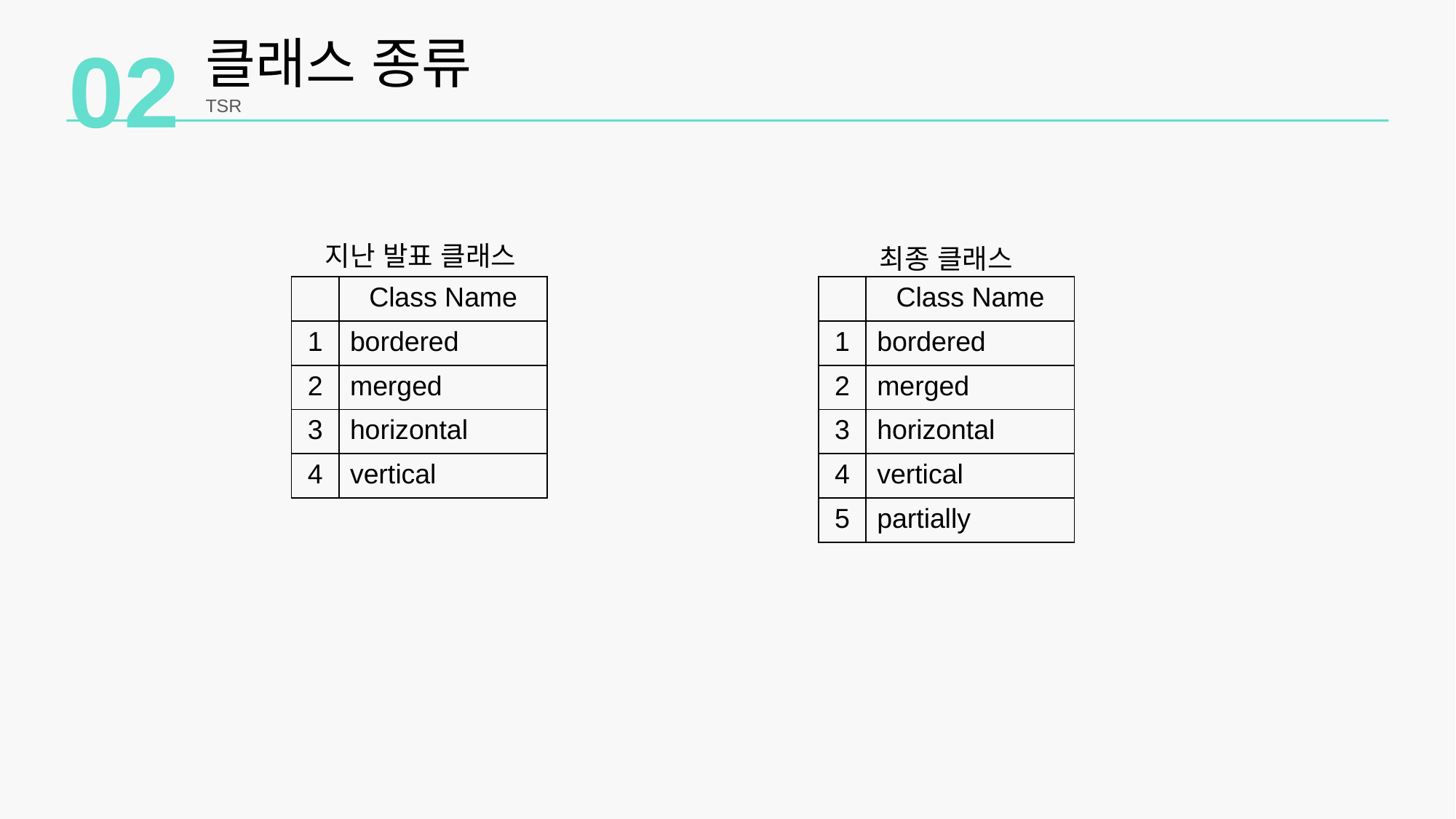

02
클래스 종류
TSR

지난 발표 클래스
최종 클래스
|  | Class Name |
| --- | --- |
| 1 | bordered |
| 2 | merged |
| 3 | horizontal |
| 4 | vertical |
|  | Class Name |
| --- | --- |
| 1 | bordered |
| 2 | merged |
| 3 | horizontal |
| 4 | vertical |
| 5 | partially |